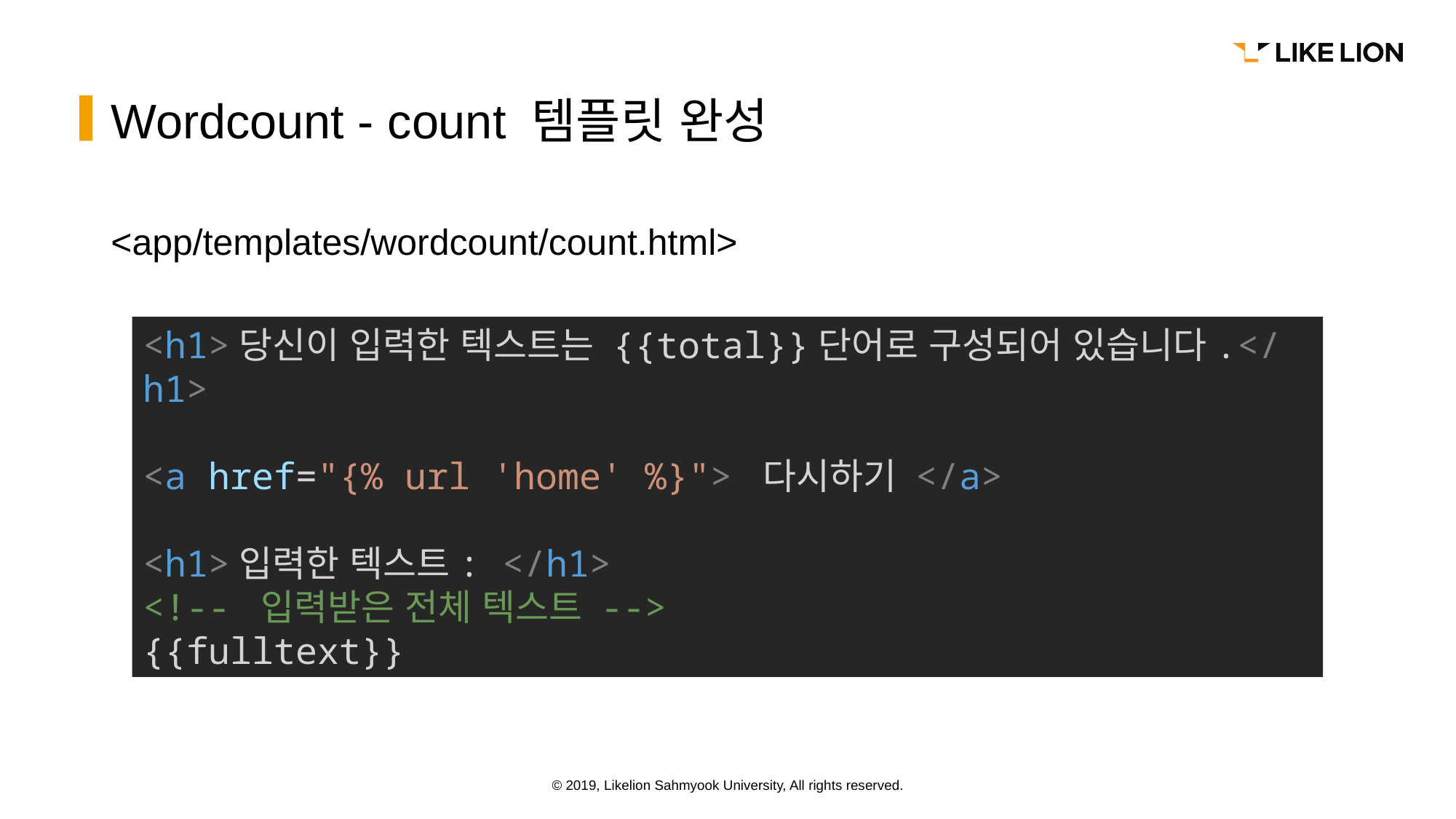

# Wordcount - count 템플릿 완성
<app/templates/wordcount/count.html>

<h1>당신이 입력한 텍스트는 {{total}}단어로 구성되어 있습니다.</h1>
<a href="{% url 'home' %}"> 다시하기 </a>
<h1>입력한 텍스트: </h1>
<!-- 입력받은 전체 텍스트 -->
{{fulltext}}